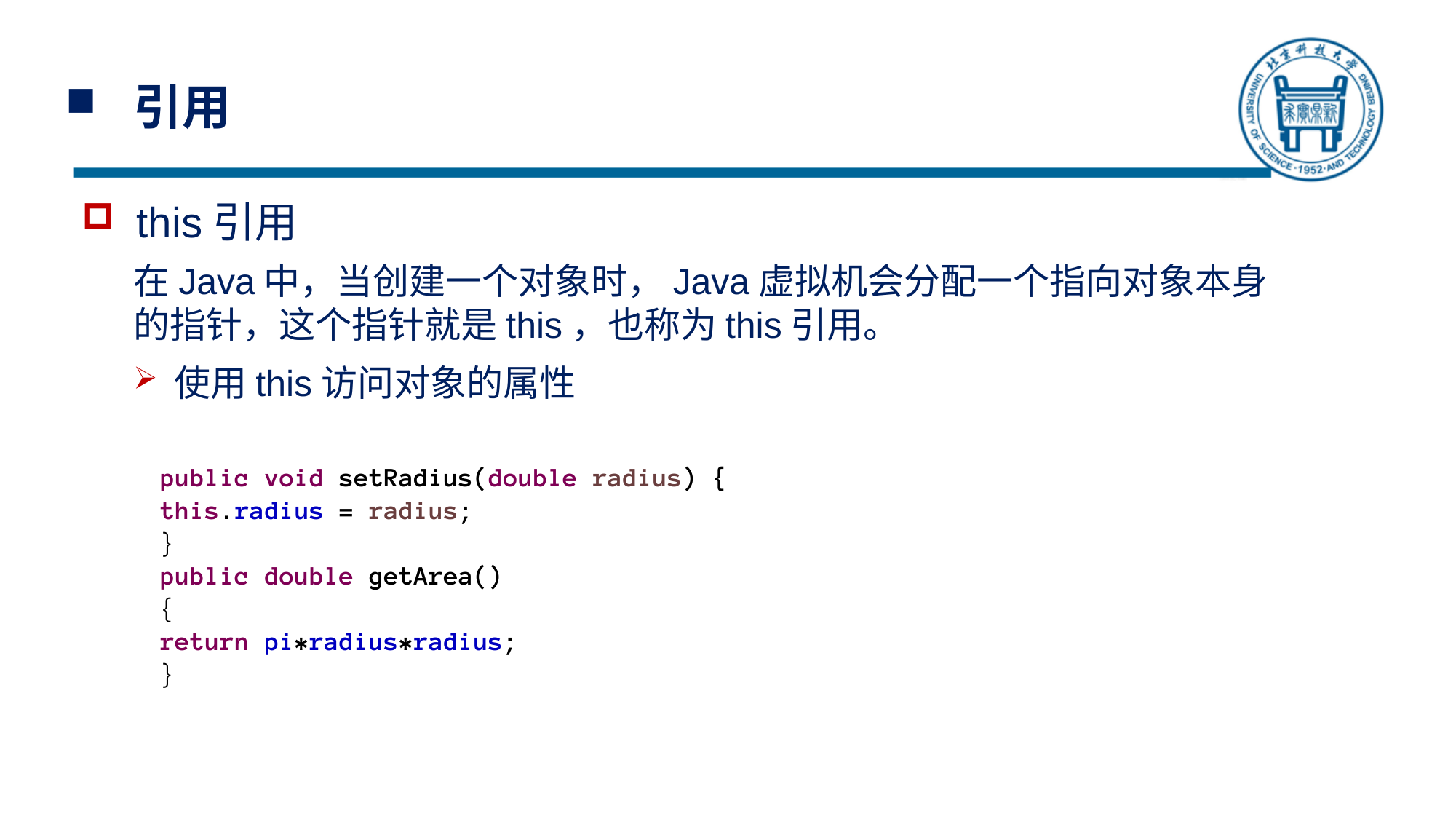

# 引用
this引用
在Java中，当创建一个对象时，Java虚拟机会分配一个指向对象本身的指针，这个指针就是this，也称为this引用。
使用this访问对象的属性
public void setRadius(double radius) {
this.radius = radius;
}
public double getArea()
{
return pi*radius*radius;
}